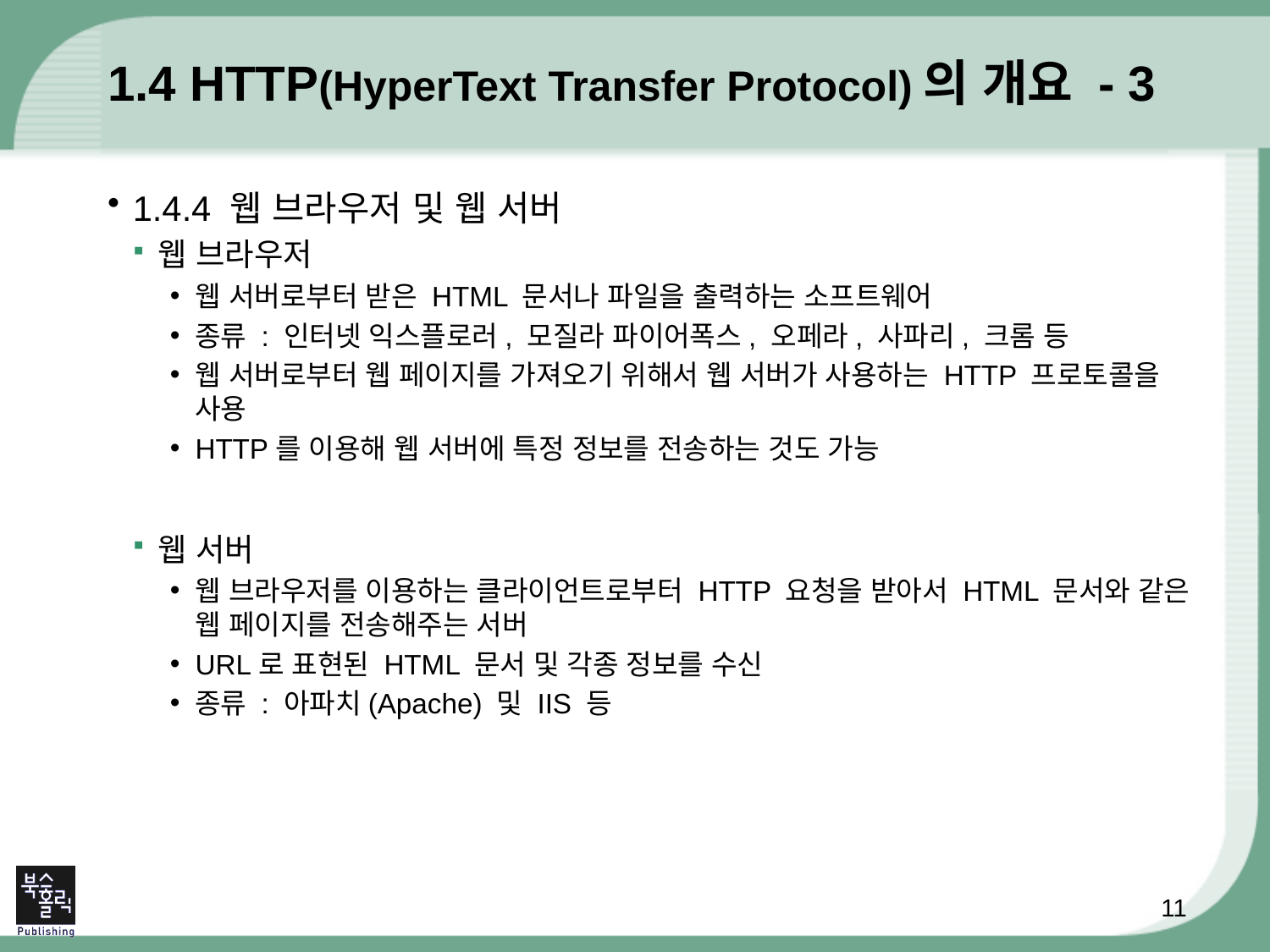

# 1.4 HTTP(HyperText Transfer Protocol)의 개요 - 3
1.4.4 웹 브라우저 및 웹 서버
웹 브라우저
웹 서버로부터 받은 HTML 문서나 파일을 출력하는 소프트웨어
종류 : 인터넷 익스플로러, 모질라 파이어폭스, 오페라, 사파리, 크롬 등
웹 서버로부터 웹 페이지를 가져오기 위해서 웹 서버가 사용하는 HTTP 프로토콜을 사용
HTTP를 이용해 웹 서버에 특정 정보를 전송하는 것도 가능

웹 서버
웹 브라우저를 이용하는 클라이언트로부터 HTTP 요청을 받아서 HTML 문서와 같은 웹 페이지를 전송해주는 서버
URL로 표현된 HTML 문서 및 각종 정보를 수신
종류 : 아파치(Apache) 및 IIS 등
11